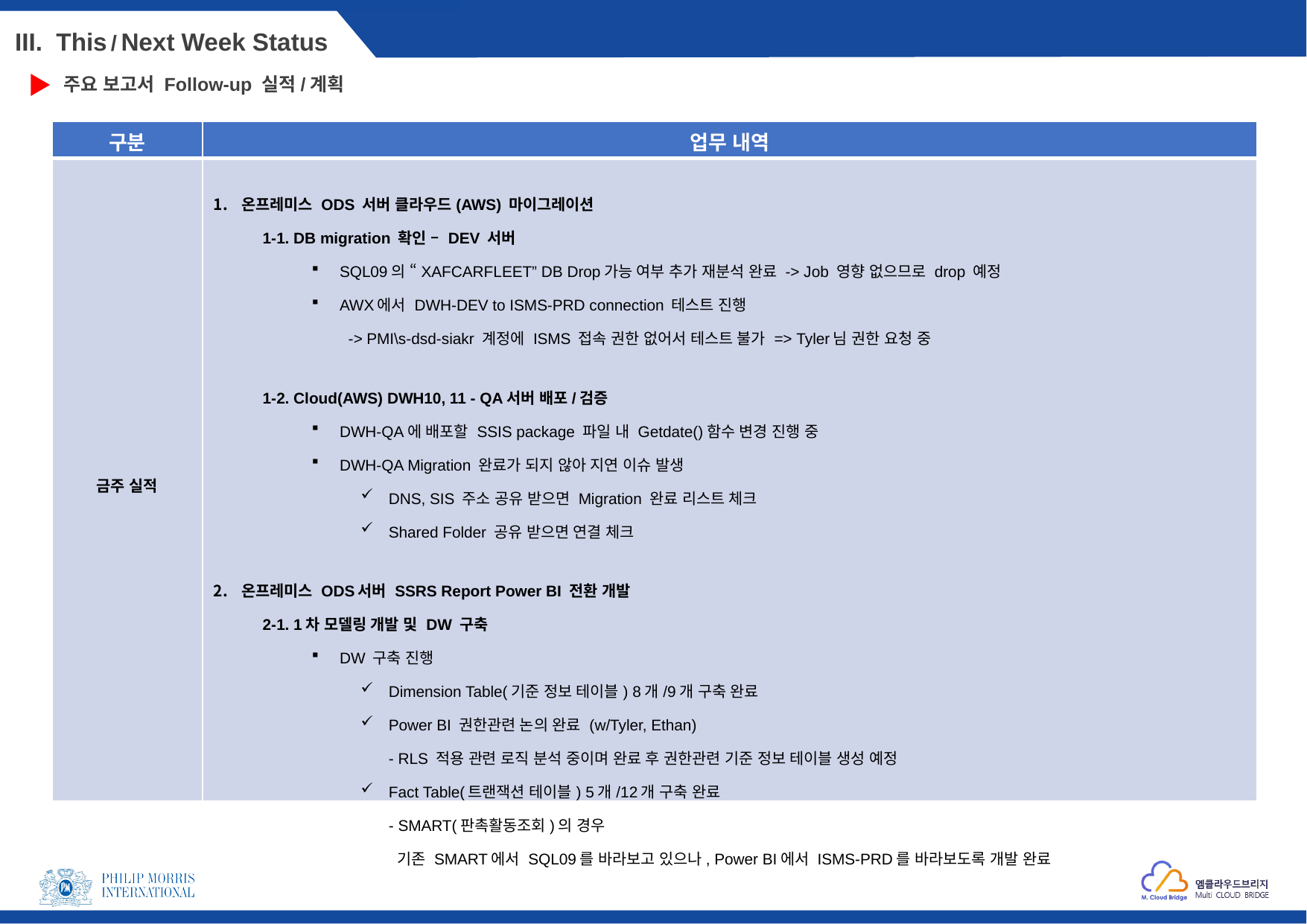

III.  This / Next Week Status
주요 보고서 Follow-up 실적/계획

| 구분 | 업무 내역 |
| --- | --- |
| 금주 실적 | 온프레미스 ODS 서버 클라우드(AWS) 마이그레이션 1-1. DB migration 확인 – DEV 서버 SQL09의 “XAFCARFLEET” DB Drop가능 여부 추가 재분석 완료 -> Job 영향 없으므로 drop 예정 AWX에서 DWH-DEV to ISMS-PRD connection 테스트 진행 -> PMI\s-dsd-siakr 계정에 ISMS 접속 권한 없어서 테스트 불가 => Tyler님 권한 요청 중 1-2. Cloud(AWS) DWH10, 11 - QA서버 배포/검증 DWH-QA에 배포할 SSIS package 파일 내 Getdate()함수 변경 진행 중 DWH-QA Migration 완료가 되지 않아 지연 이슈 발생 DNS, SIS 주소 공유 받으면 Migration 완료 리스트 체크 Shared Folder 공유 받으면 연결 체크 온프레미스 ODS서버 SSRS Report Power BI 전환 개발 2-1. 1차 모델링 개발 및 DW 구축 DW 구축 진행 Dimension Table(기준 정보 테이블) 8개/9개 구축 완료 Power BI 권한관련 논의 완료 (w/Tyler, Ethan) - RLS 적용 관련 로직 분석 중이며 완료 후 권한관련 기준 정보 테이블 생성 예정 Fact Table(트랜잭션 테이블) 5개/12개 구축 완료 - SMART(판촉활동조회)의 경우 기존 SMART에서 SQL09를 바라보고 있으나, Power BI에서 ISMS-PRD를 바라보도록 개발 완료 |